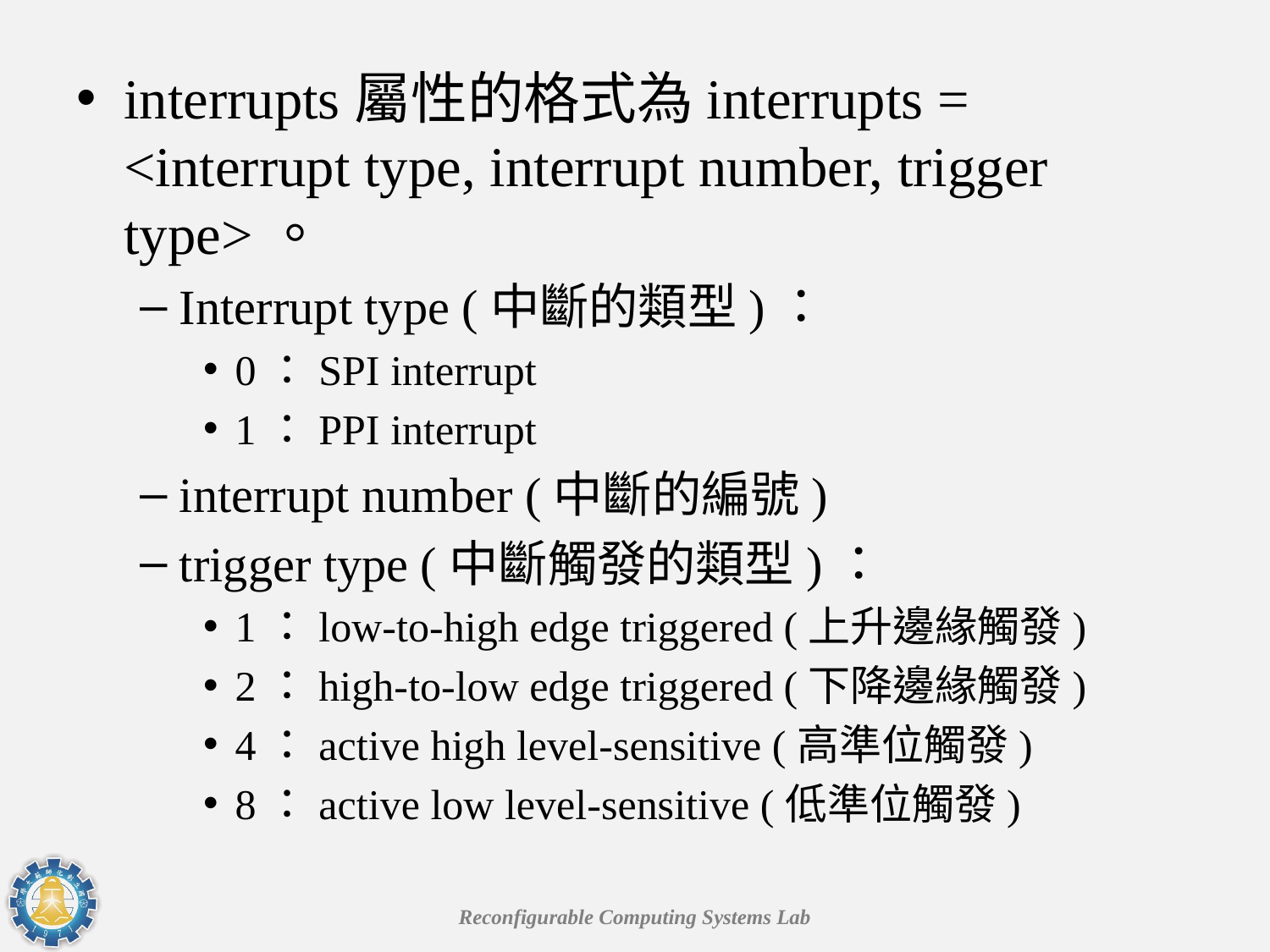

interrupts屬性的格式為interrupts = <interrupt type, interrupt number, trigger type>。
Interrupt type (中斷的類型)：
0：SPI interrupt
1：PPI interrupt
interrupt number (中斷的編號)
trigger type (中斷觸發的類型)：
1：low-to-high edge triggered (上升邊緣觸發)
2：high-to-low edge triggered (下降邊緣觸發)
4：active high level-sensitive (高準位觸發)
8：active low level-sensitive (低準位觸發)